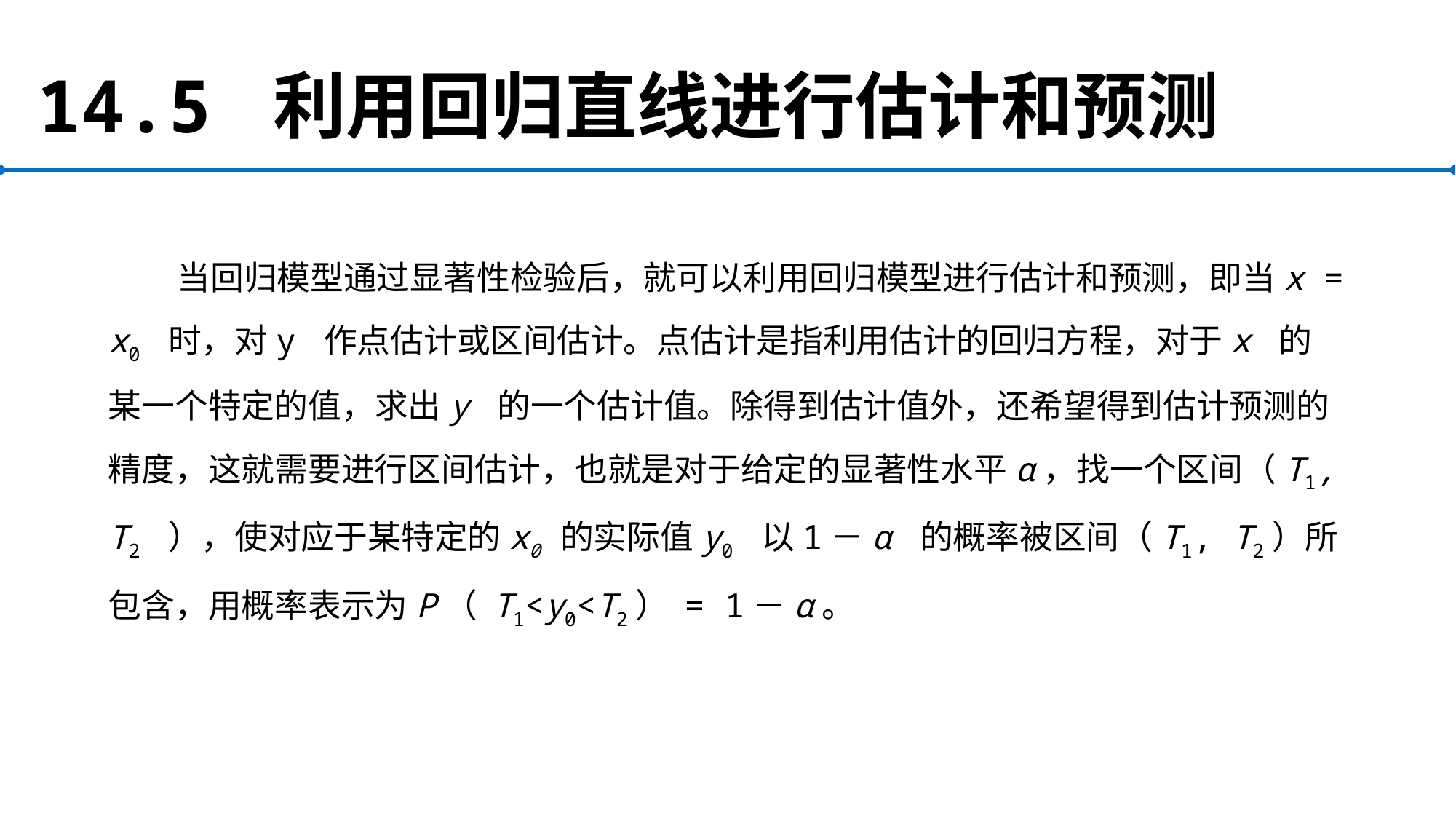

# 14.5 利用回归直线进行估计和预测
当回归模型通过显著性检验后，就可以利用回归模型进行估计和预测，即当x = x0 时，对y 作点估计或区间估计。点估计是指利用估计的回归方程，对于x 的某一个特定的值，求出y 的一个估计值。除得到估计值外，还希望得到估计预测的精度，这就需要进行区间估计，也就是对于给定的显著性水平α，找一个区间（T1, T2 ），使对应于某特定的x0 的实际值y0 以1－α 的概率被区间（T1, T2）所包含，用概率表示为P（ T1<y0<T2） = 1－α。